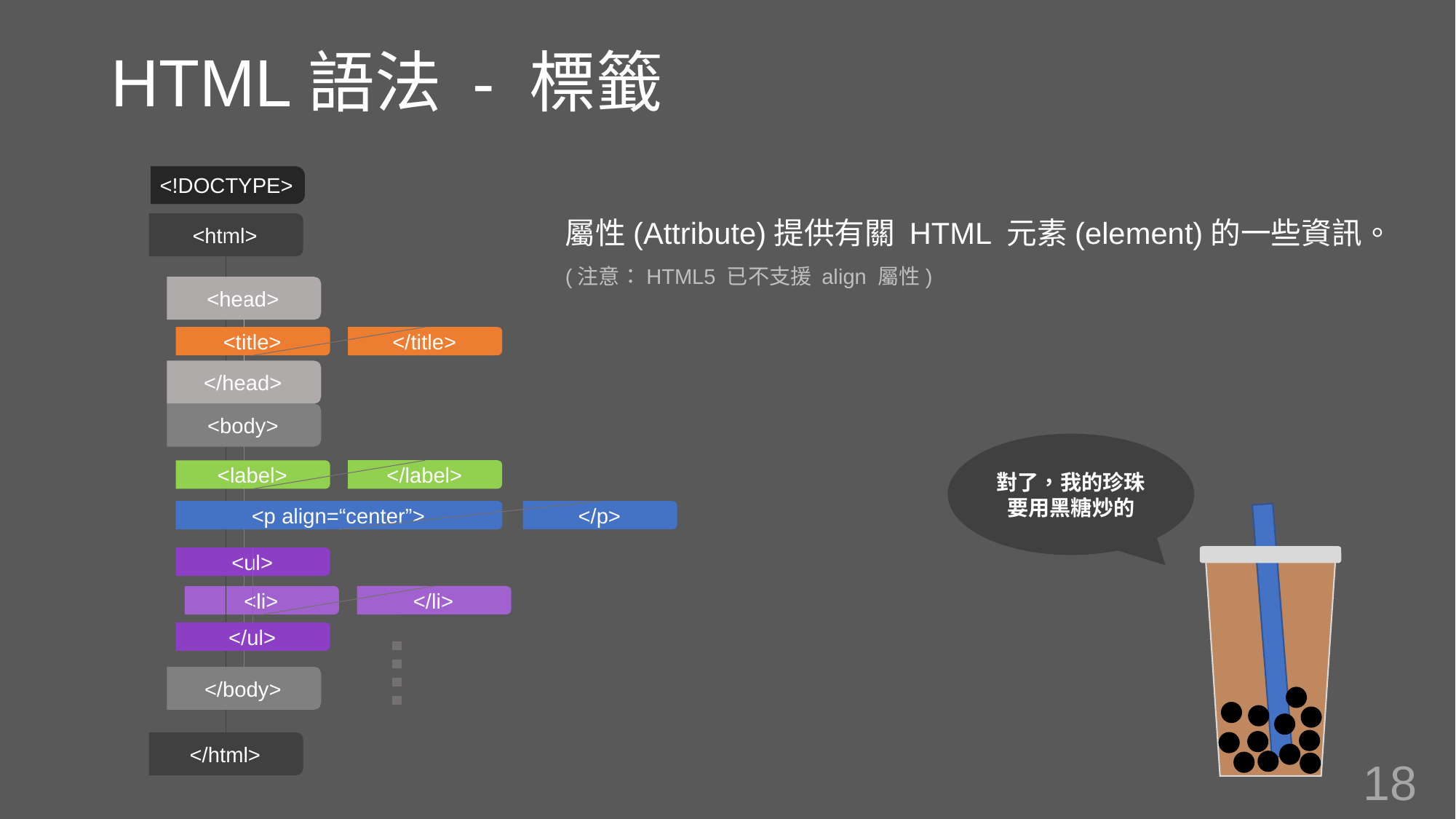

HTML語法 - 標籤
<!DOCTYPE>
屬性(Attribute)提供有關 HTML 元素(element)的一些資訊。
(注意：HTML5 已不支援 align 屬性)
<html>
</html>
<head>
</head>
</title>
<title>
<body>
</body>
對了，我的珍珠要用黑糖炒的
</label>
<label>
</p>
<p>
<p align=“center”>
</p>

<ul>
</ul>

</li>
<li>

18